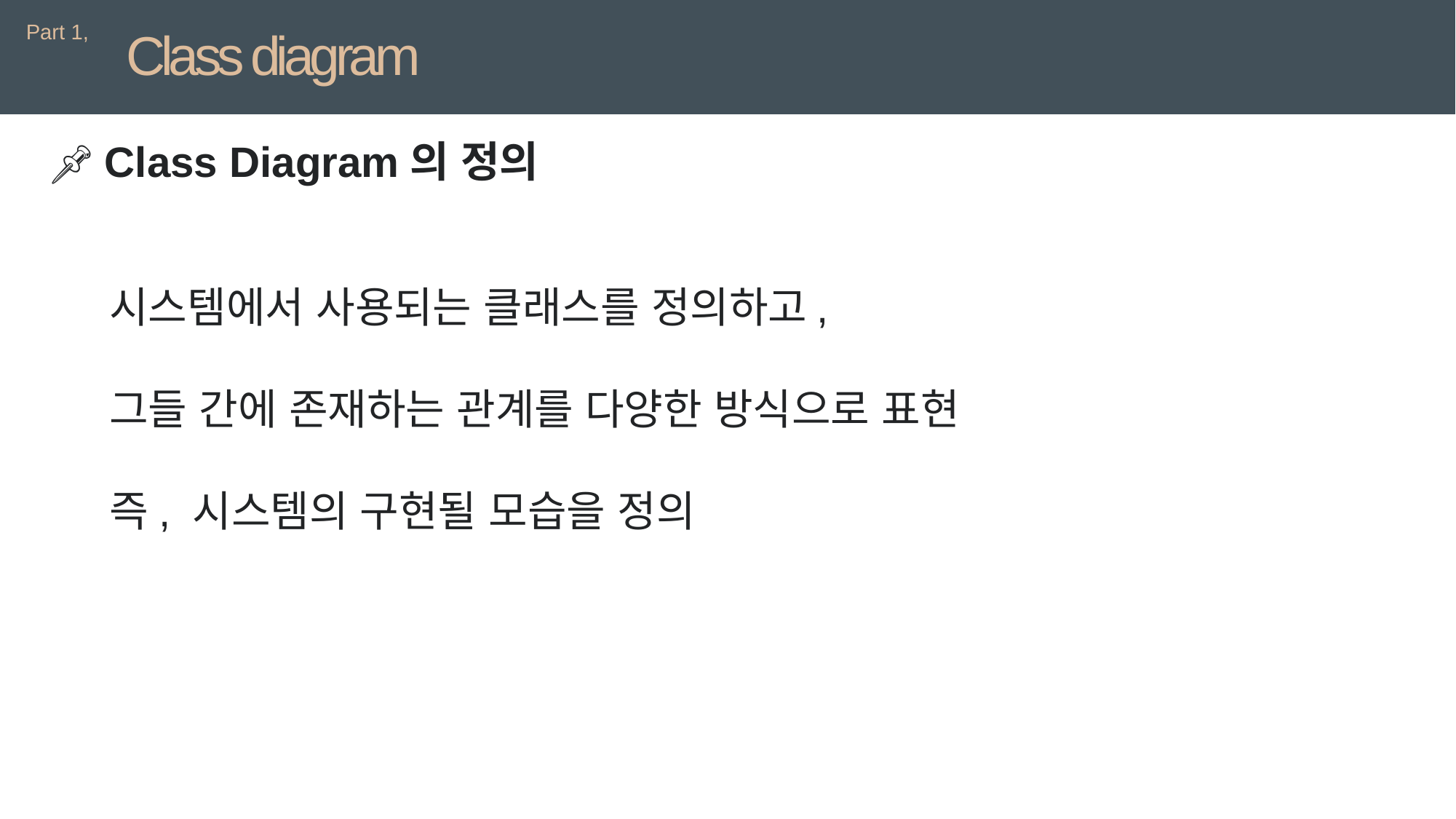

Part 1,
Class diagram
📌 Class Diagram의 정의
시스템에서 사용되는 클래스를 정의하고,
그들 간에 존재하는 관계를 다양한 방식으로 표현

즉, 시스템의 구현될 모습을 정의
10